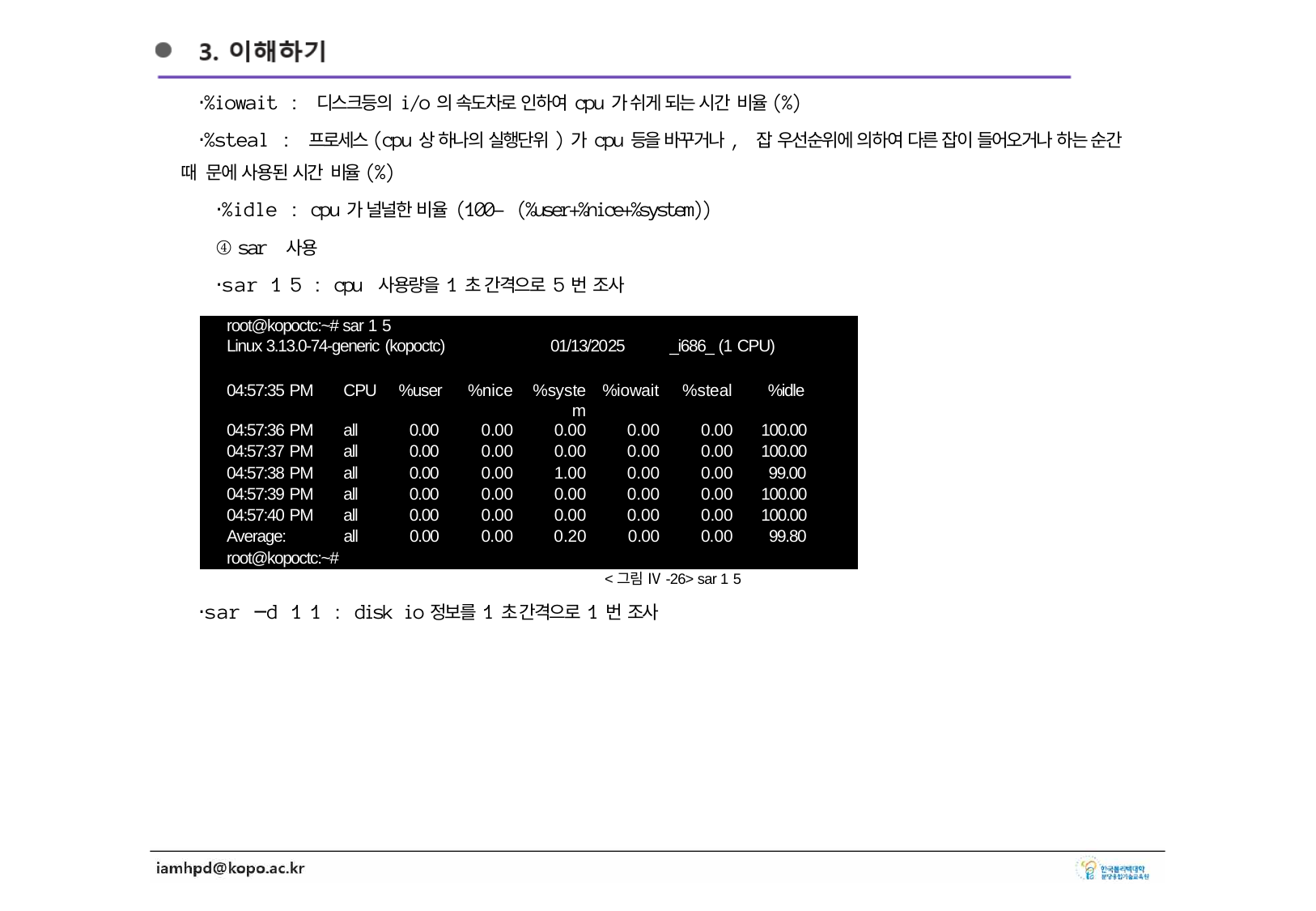

∙%iowait : 디스크등의 i/o의 속도차로 인하여 cpu가 쉬게 되는 시간 비율(%)
∙%steal : 프로세스(cpu상 하나의 실행단위)가 cpu등을 바꾸거나, 잡 우선순위에 의하여 다른 잡이 들어오거나 하는 순간 때  문에 사용된 시간 비율(%)
∙%idle : cpu가 널널한 비율 (100- (%user+%nice+%system))
④ sar 사용
∙sar 1 5 : cpu 사용량을 1초 간격으로 5번 조사
| root@kopoctc:~# sar 1 5 Linux 3.13.0-74-generic (kopoctc) 01/13/2025 \_i686\_ (1 CPU) |  |  |  |  |  |  |  |
| --- | --- | --- | --- | --- | --- | --- | --- |
| 04:57:35 PM | CPU | %user | %nice | %system | %iowait | %steal | %idle |
| 04:57:36 PM | all | 0.00 | 0.00 | 0.00 | 0.00 | 0.00 | 100.00 |
| 04:57:37 PM | all | 0.00 | 0.00 | 0.00 | 0.00 | 0.00 | 100.00 |
| 04:57:38 PM | all | 0.00 | 0.00 | 1.00 | 0.00 | 0.00 | 99.00 |
| 04:57:39 PM | all | 0.00 | 0.00 | 0.00 | 0.00 | 0.00 | 100.00 |
| 04:57:40 PM | all | 0.00 | 0.00 | 0.00 | 0.00 | 0.00 | 100.00 |
| Average: | all | 0.00 | 0.00 | 0.20 | 0.00 | 0.00 | 99.80 |
| root@kopoctc:~# |  |  |  |  |  |  |  |
<그림 Ⅳ-26> sar 1 5
∙sar –d 1 1 : disk io정보를 1초 간격으로 1번 조사